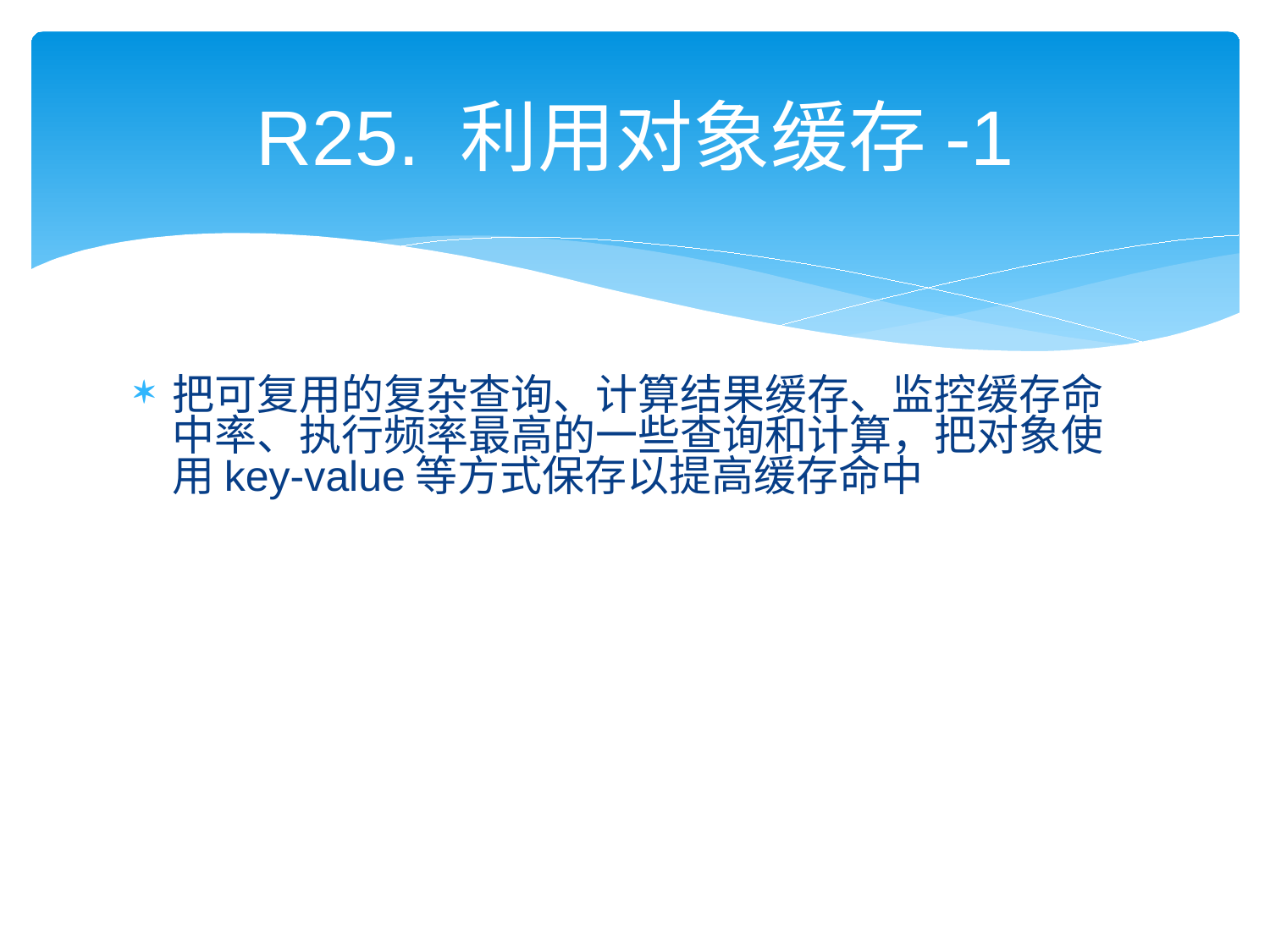

# R25. 利用对象缓存-1
把可复用的复杂查询、计算结果缓存、监控缓存命中率、执行频率最高的一些查询和计算，把对象使用key-value等方式保存以提高缓存命中